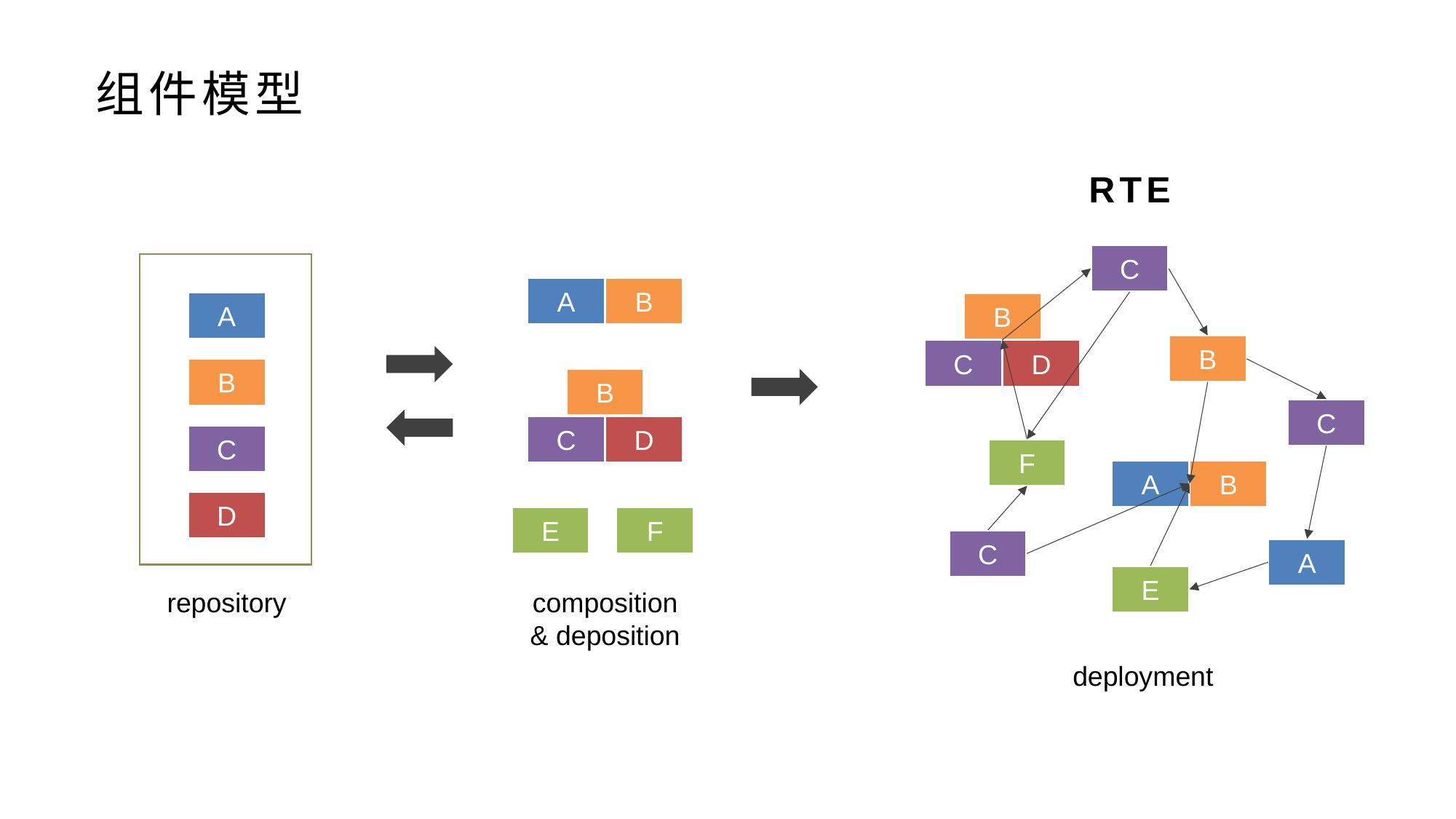

组件模型
RTE
C

B
A
A
B
C
D
B

B
B
C
D

C

C
F
B
A
D
F
E
C
A
E
repository
composition
& deposition
deployment